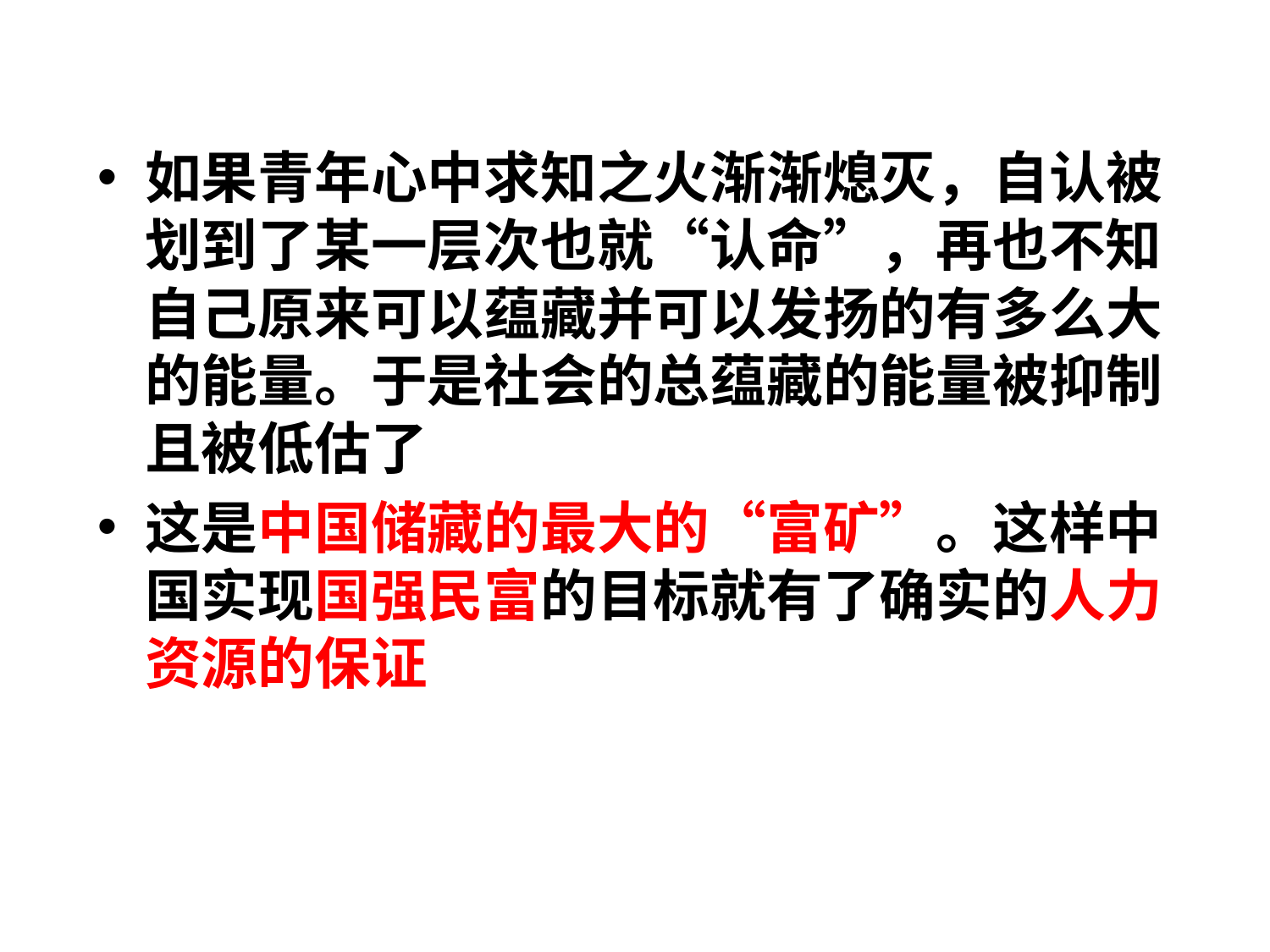

如果青年心中求知之火渐渐熄灭，自认被划到了某一层次也就“认命”，再也不知自己原来可以蕴藏并可以发扬的有多么大的能量。于是社会的总蕴藏的能量被抑制且被低估了
这是中国储藏的最大的“富矿”。这样中国实现国强民富的目标就有了确实的人力资源的保证